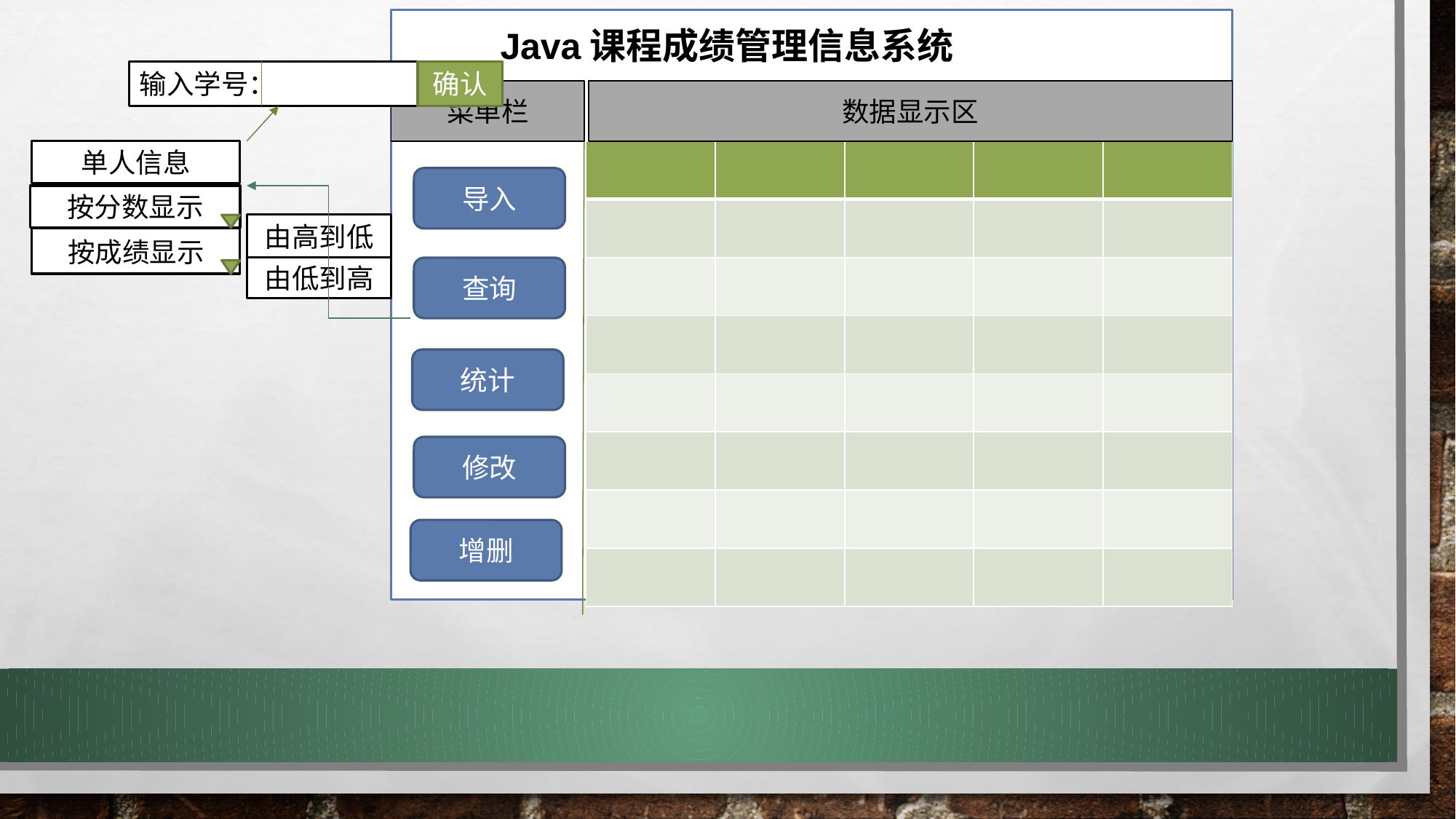

Java课程成绩管理信息系统
输入学号：
确认
数据显示区
菜单栏
单人信息
|  |  |  |  |  |
| --- | --- | --- | --- | --- |
|  |  |  |  |  |
|  |  |  |  |  |
|  |  |  |  |  |
|  |  |  |  |  |
|  |  |  |  |  |
|  |  |  |  |  |
|  |  |  |  |  |
导入
按分数显示
由高到低

按成绩显示
由低到高
查询

统计
修改
增删